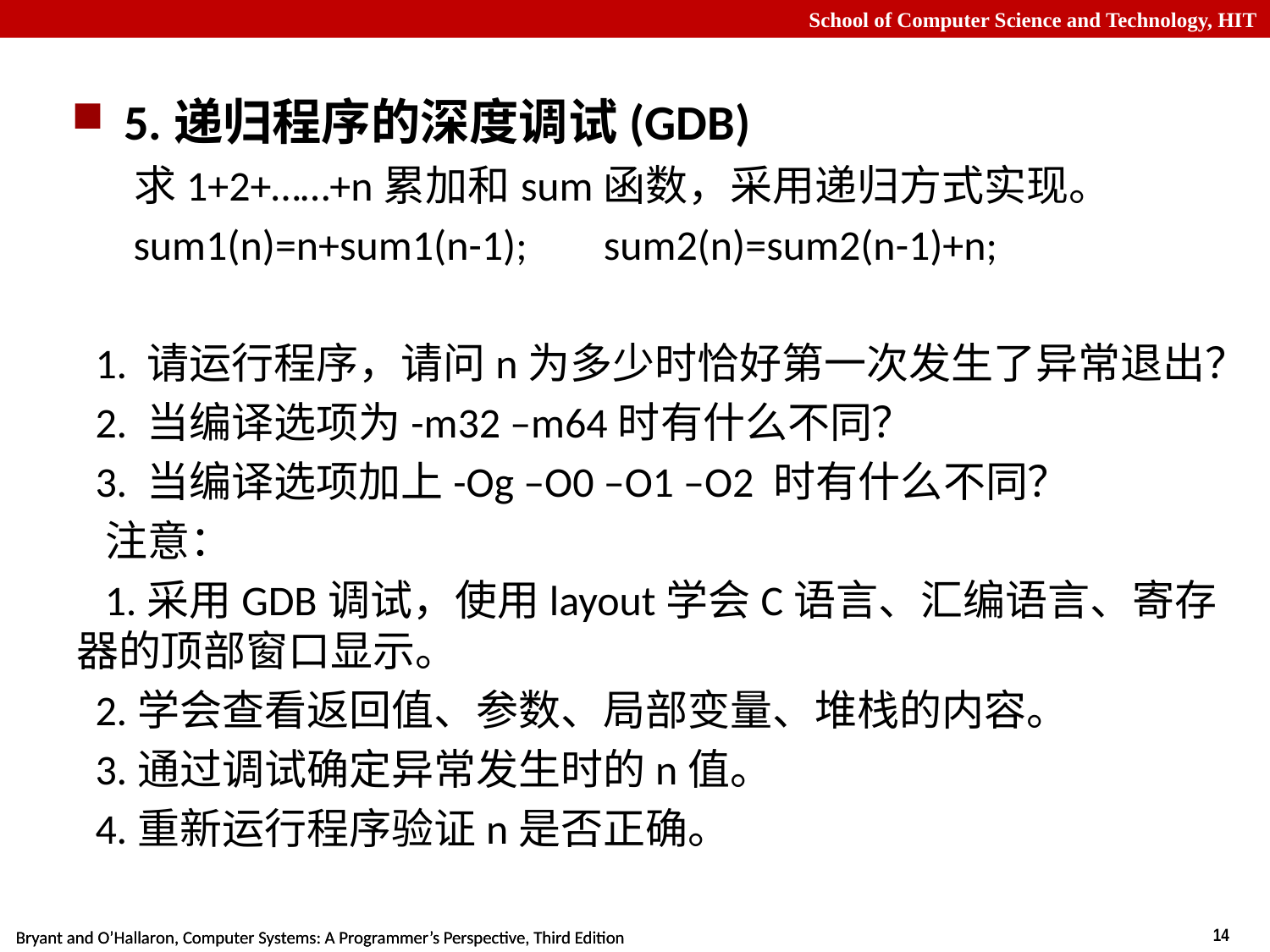

5.递归程序的深度调试(GDB)
     求1+2+……+n累加和sum函数，采用递归方式实现。
      sum1(n)=n+sum1(n-1);        sum2(n)=sum2(n-1)+n;

  1. 请运行程序，请问n为多少时恰好第一次发生了异常退出？
  2. 当编译选项为-m32 –m64时有什么不同？
  3. 当编译选项加上-Og –O0 –O1 –O2 时有什么不同？
  注意：
   1.采用GDB调试，使用layout学会C语言、汇编语言、寄存器的顶部窗口显示。
  2.学会查看返回值、参数、局部变量、堆栈的内容。
  3.通过调试确定异常发生时的n值。
  4.重新运行程序验证n是否正确。